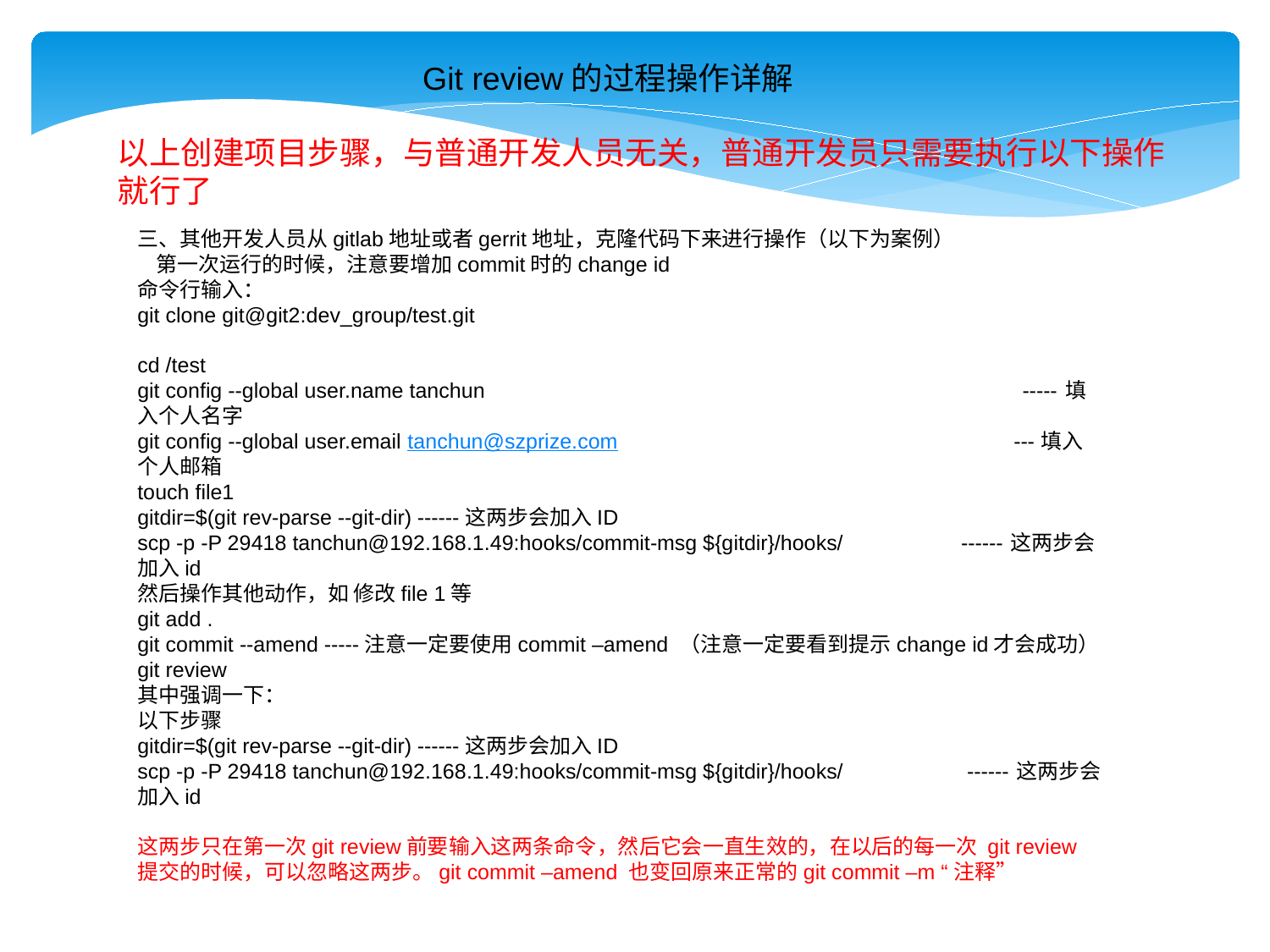

Git review的过程操作详解
以上创建项目步骤，与普通开发人员无关，普通开发员只需要执行以下操作就行了
三、其他开发人员从gitlab地址或者gerrit地址，克隆代码下来进行操作（以下为案例）
    第一次运行的时候，注意要增加commit时的change id
命令行输入：
git clone git@git2:dev_group/test.git
cd /test
git config --global user.name tanchun                                                                                           -----填入个人名字
git config --global user.email tanchun@szprize.com                                                                   ---填入个人邮箱
touch file1
gitdir=$(git rev-parse --git-dir) ------这两步会加入ID
scp -p -P 29418 tanchun@192.168.1.49:hooks/commit-msg ${gitdir}/hooks/                    ------这两步会加入id
然后操作其他动作，如 修改file 1等
git add .
git commit --amend -----注意一定要使用commit –amend （注意一定要看到提示change id才会成功）
git review
其中强调一下：
以下步骤
gitdir=$(git rev-parse --git-dir) ------这两步会加入ID
scp -p -P 29418 tanchun@192.168.1.49:hooks/commit-msg ${gitdir}/hooks/                     ------这两步会加入id
这两步只在第一次git review前要输入这两条命令，然后它会一直生效的，在以后的每一次 git review提交的时候，可以忽略这两步。git commit –amend 也变回原来正常的git commit –m “注释”